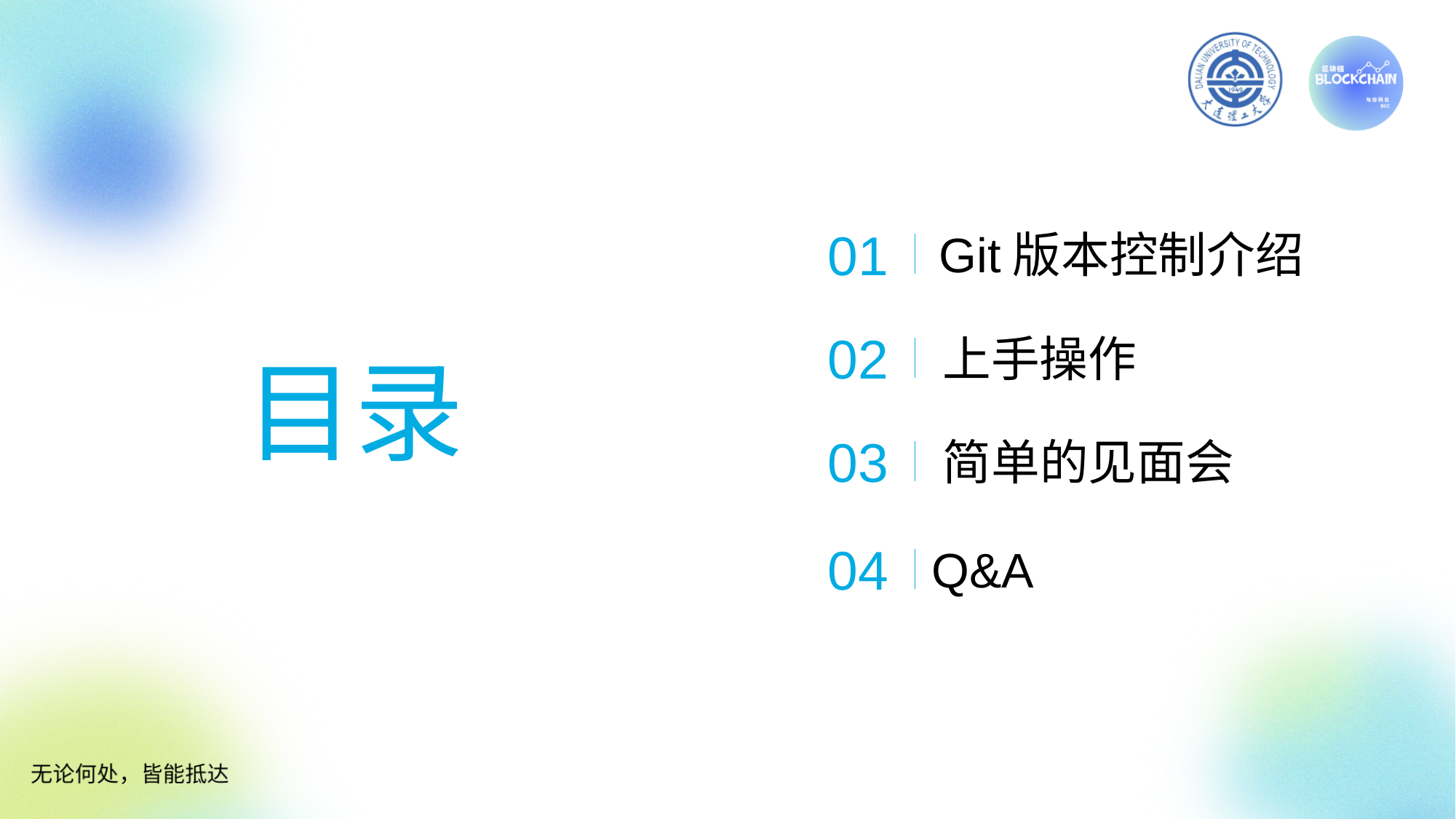

01
Git版本控制介绍
02
上手操作
目录
03
简单的见面会
04
Q&A